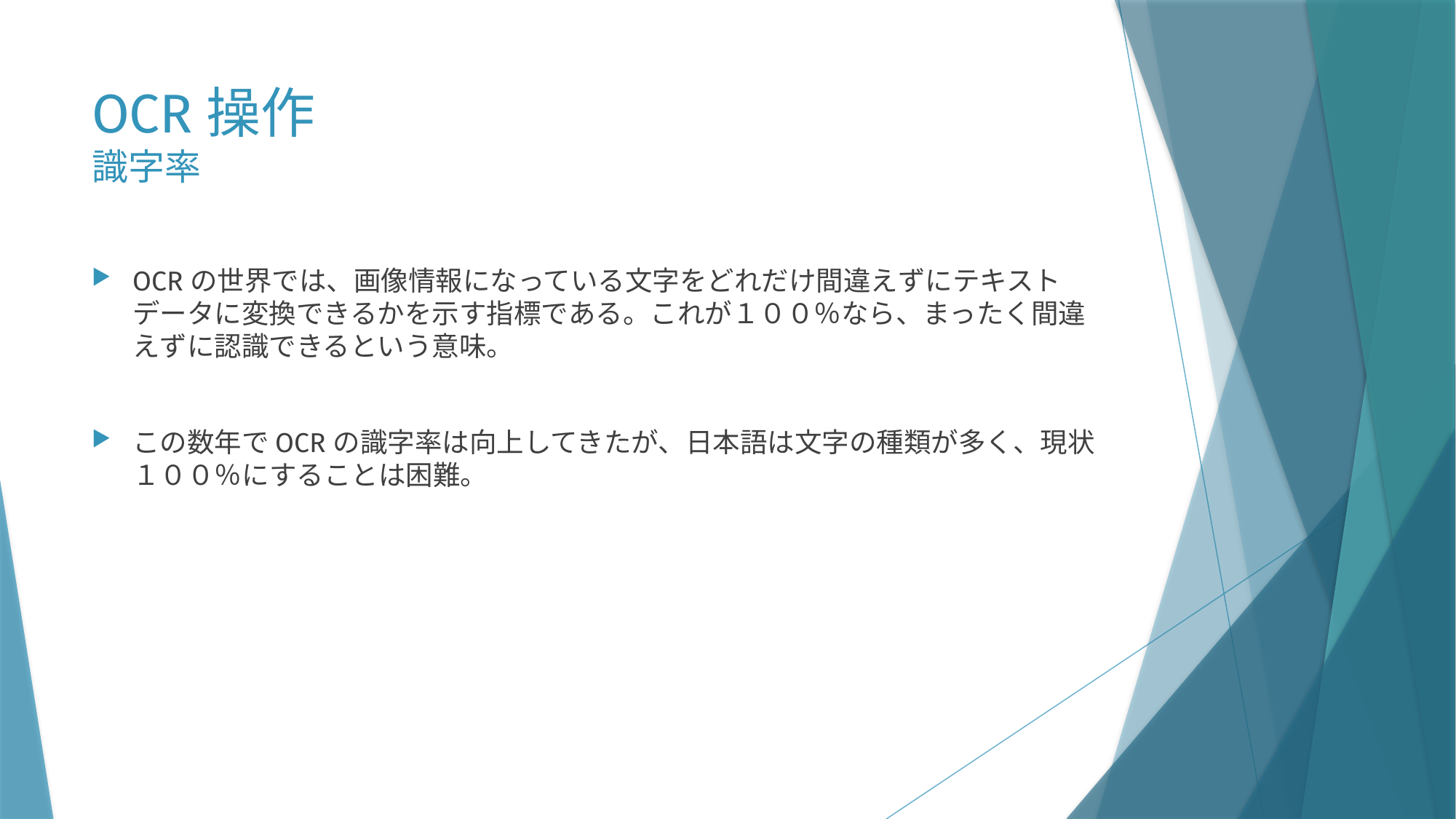

# OCR操作 識字率
OCRの世界では、画像情報になっている文字をどれだけ間違えずにテキストデータに変換できるかを示す指標である。これが１００％なら、まったく間違えずに認識できるという意味。

この数年でOCRの識字率は向上してきたが、日本語は文字の種類が多く、現状１００％にすることは困難。